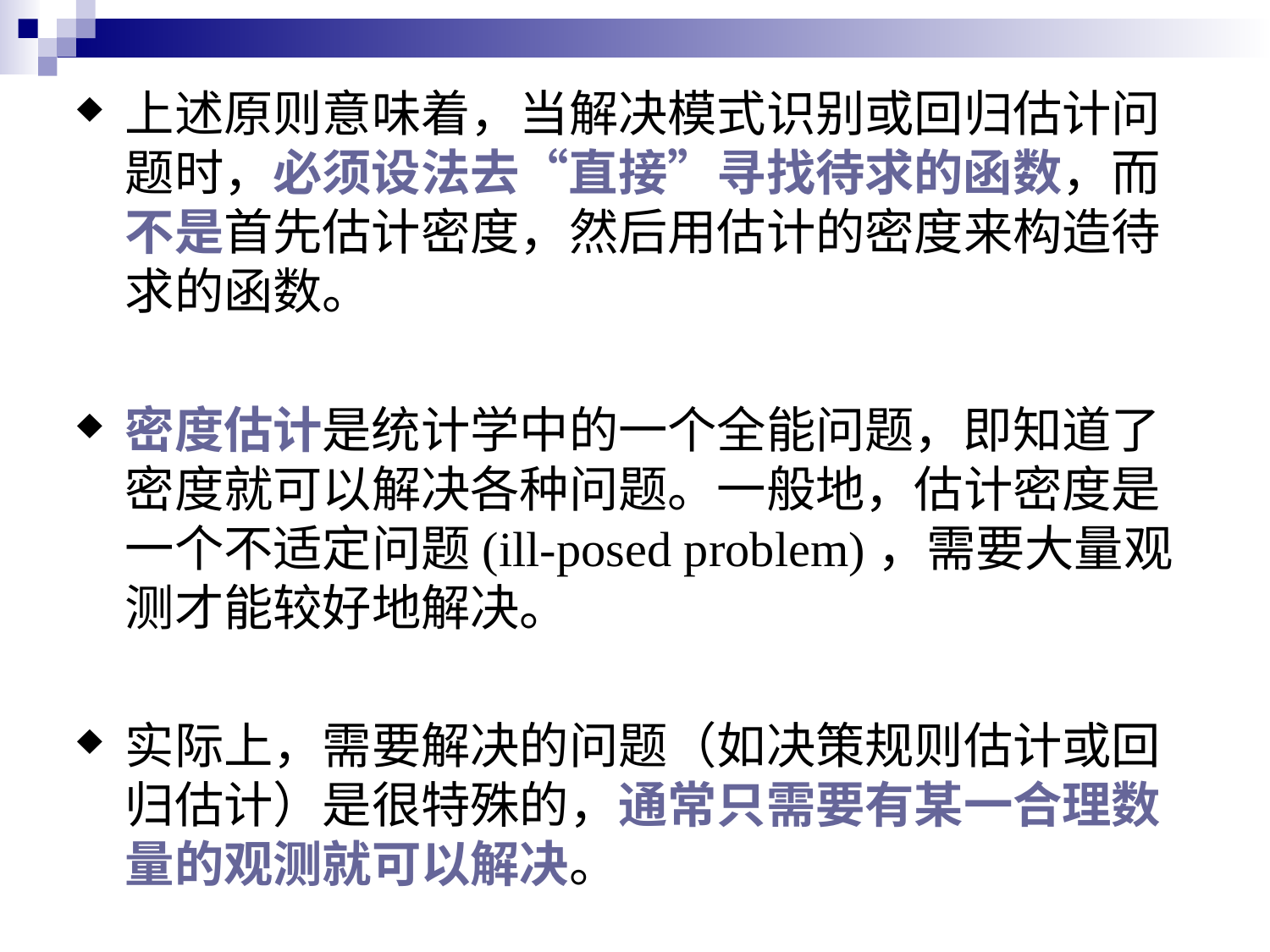

上述原则意味着，当解决模式识别或回归估计问题时，必须设法去“直接”寻找待求的函数，而不是首先估计密度，然后用估计的密度来构造待求的函数。

密度估计是统计学中的一个全能问题，即知道了密度就可以解决各种问题。一般地，估计密度是一个不适定问题(ill-posed problem)，需要大量观测才能较好地解决。

实际上，需要解决的问题（如决策规则估计或回归估计）是很特殊的，通常只需要有某一合理数量的观测就可以解决。